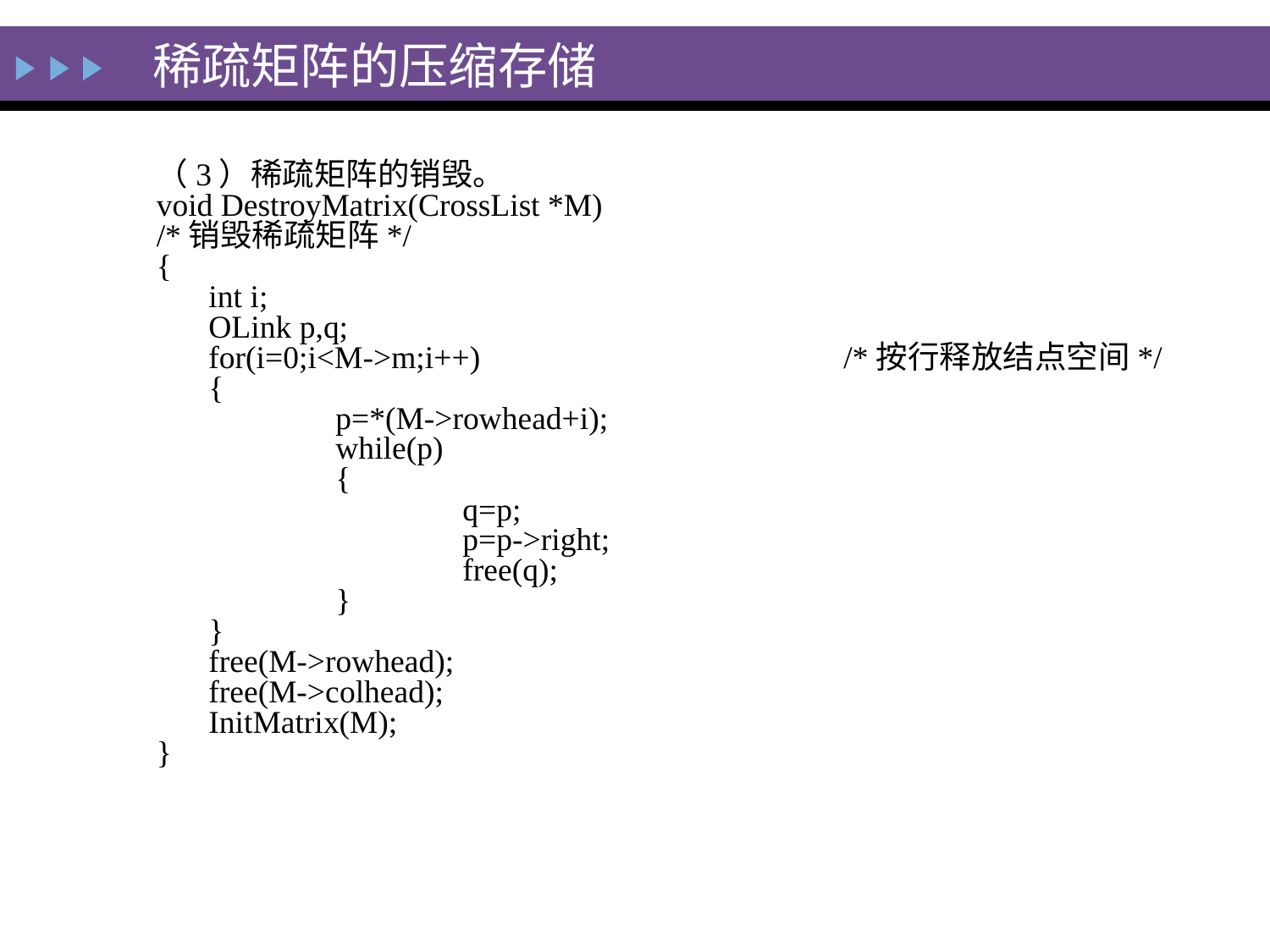

# 稀疏矩阵的压缩存储
（3）稀疏矩阵的销毁。
void DestroyMatrix(CrossList *M)
/*销毁稀疏矩阵*/
{
	int i;
	OLink p,q;
	for(i=0;i<M->m;i++)			/*按行释放结点空间*/
	{
		p=*(M->rowhead+i);
		while(p)
		{
			q=p;
			p=p->right;
			free(q);
		}
	}
	free(M->rowhead);
	free(M->colhead);
	InitMatrix(M);
}